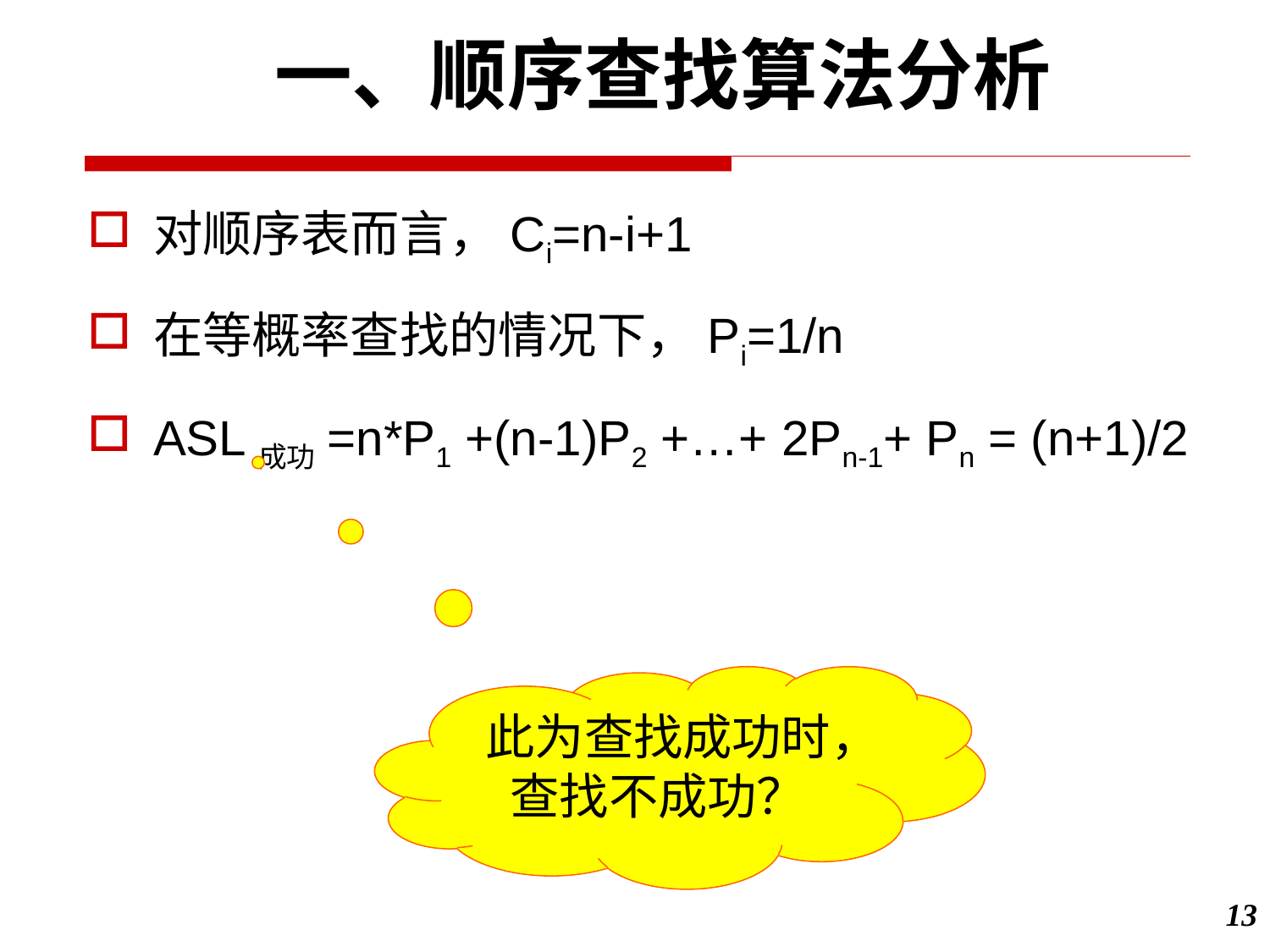

一、顺序查找算法分析
对顺序表而言，Ci=n-i+1
在等概率查找的情况下，Pi=1/n
ASL成功=n*P1 +(n-1)P2 +…+ 2Pn-1+ Pn = (n+1)/2
此为查找成功时，查找不成功？
13